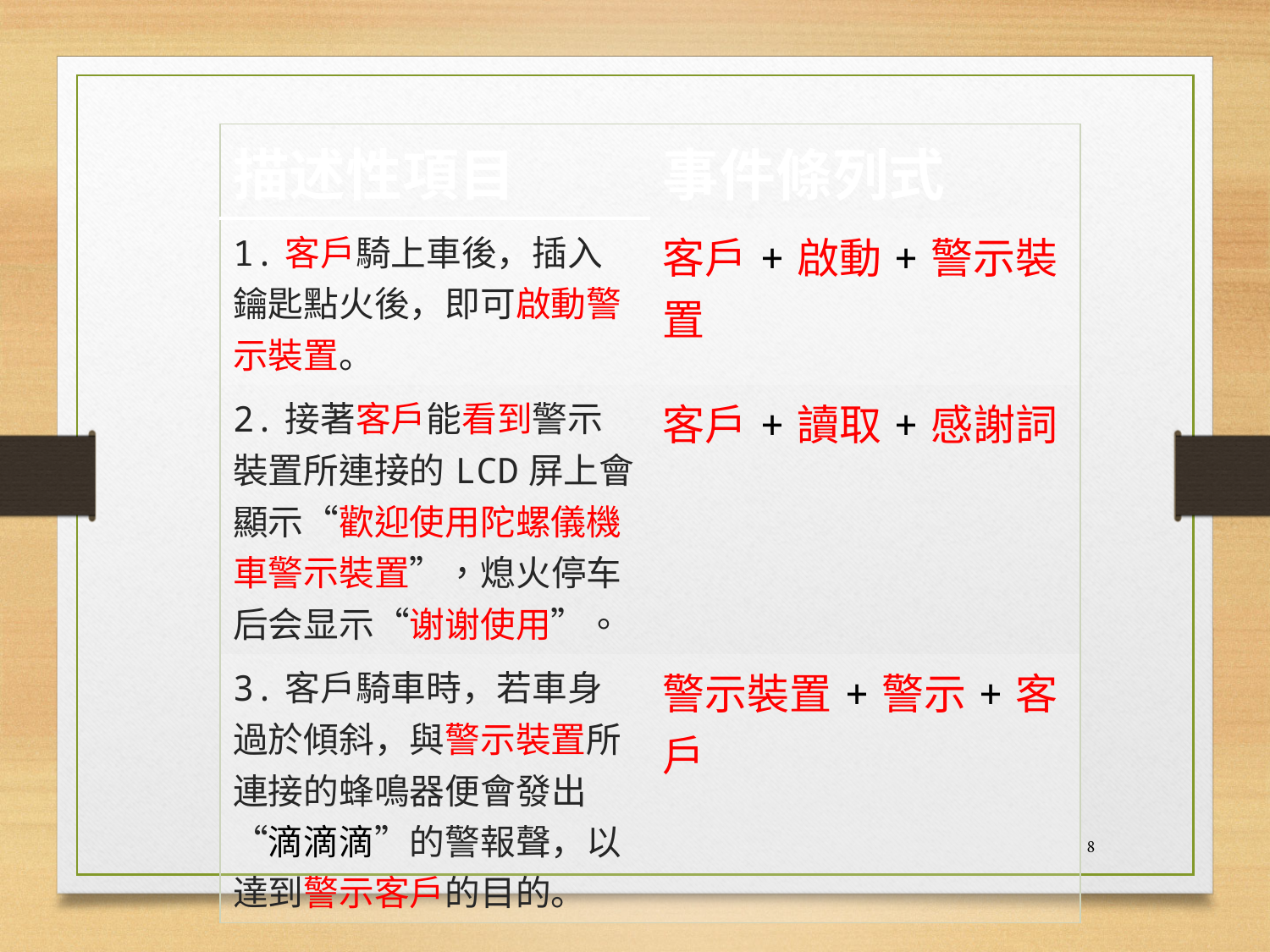

| 描述性項目 | 事件條列式 |
| --- | --- |
| 1.客戶騎上車後，插入鑰匙點火後，即可啟動警示裝置。 | 客戶+啟動+警示裝置 |
| 2.接著客戶能看到警示裝置所連接的LCD屏上會顯示“歡迎使用陀螺儀機車警示裝置”，熄火停车后会显示“谢谢使用”。 | 客戶+讀取+感謝詞 |
| 3.客戶騎車時，若車身過於傾斜，與警示裝置所連接的蜂鳴器便會發出“滴滴滴”的警報聲，以達到警示客戶的目的。 | 警示裝置+警示+客戶 |
8